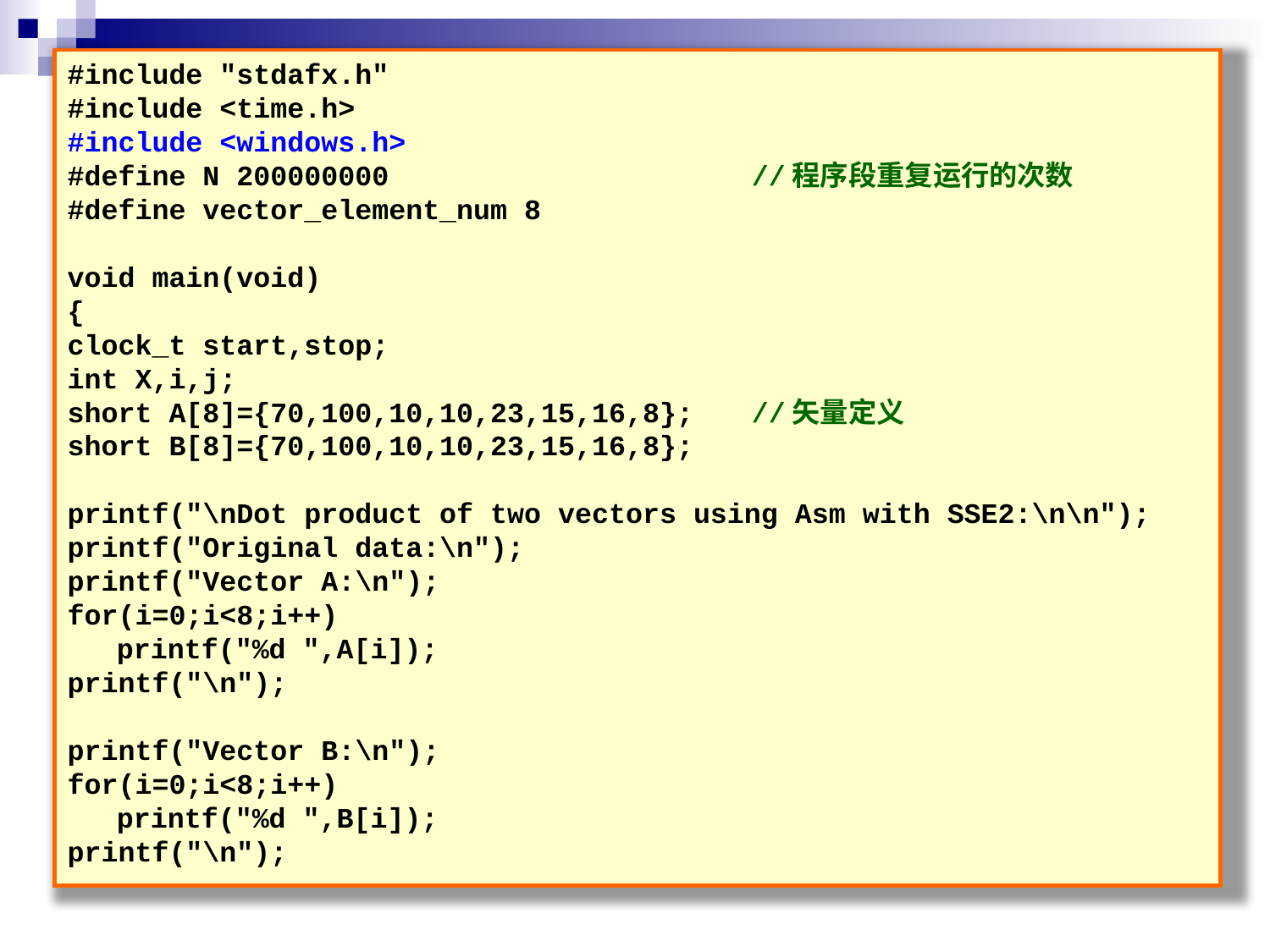

#include "stdafx.h"
#include <time.h>
#include <windows.h>
#define N 200000000			//程序段重复运行的次数
#define vector_element_num 8

void main(void)
{
clock_t start,stop;
int X,i,j;
short A[8]={70,100,10,10,23,15,16,8};	//矢量定义
short B[8]={70,100,10,10,23,15,16,8};

printf("\nDot product of two vectors using Asm with SSE2:\n\n");
printf("Original data:\n");
printf("Vector A:\n");
for(i=0;i<8;i++)
	printf("%d ",A[i]);
printf("\n");

printf("Vector B:\n");
for(i=0;i<8;i++)
	printf("%d ",B[i]);
printf("\n");
38